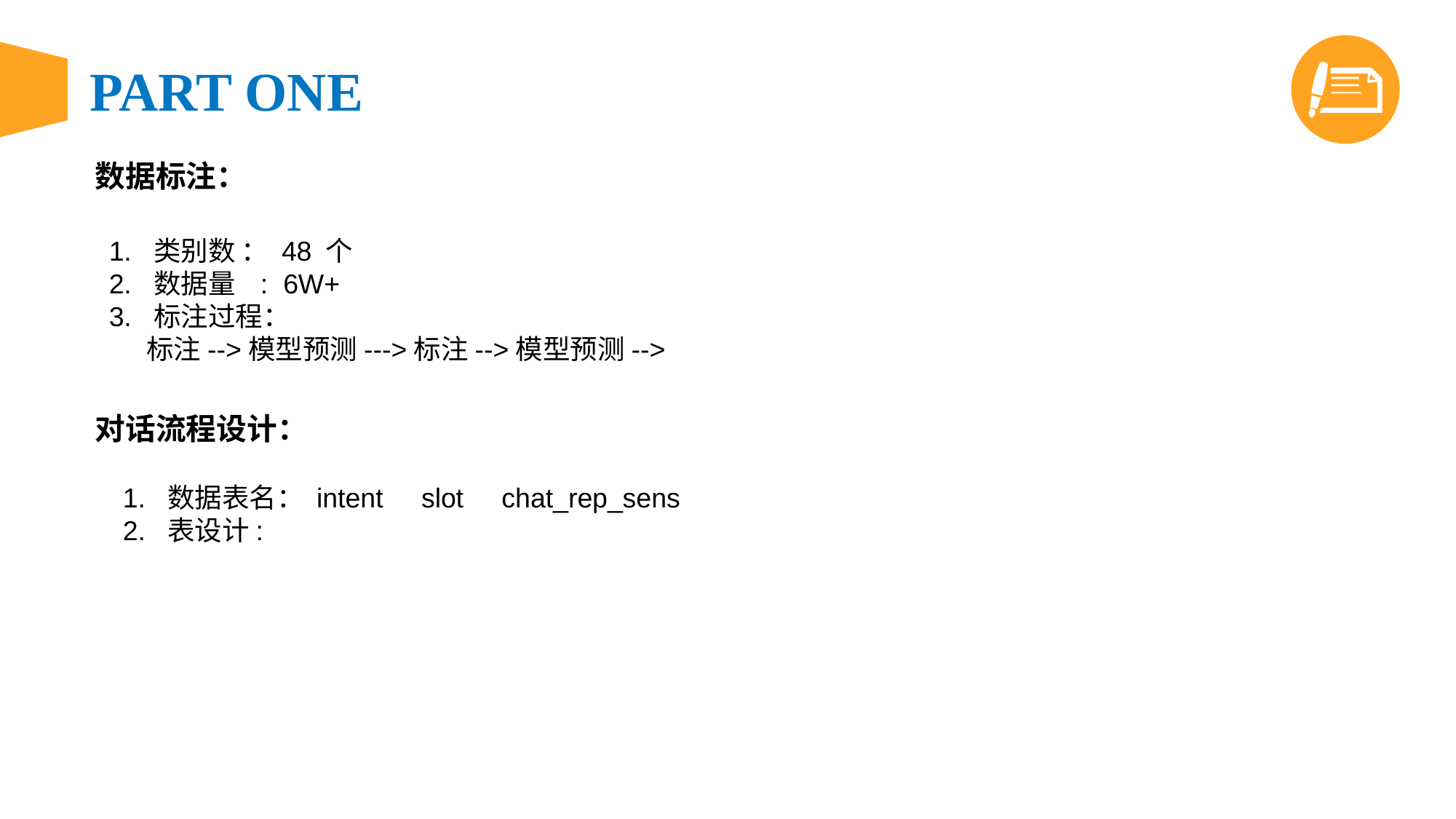

数据标注：
1.  类别数 ： 48 个
2.  数据量   :  6W+
3.  标注过程：
     标注-->模型预测--->标注-->模型预测-->

对话流程设计：
1.  数据表名： intent     slot     chat_rep_sens
2.  表设计: